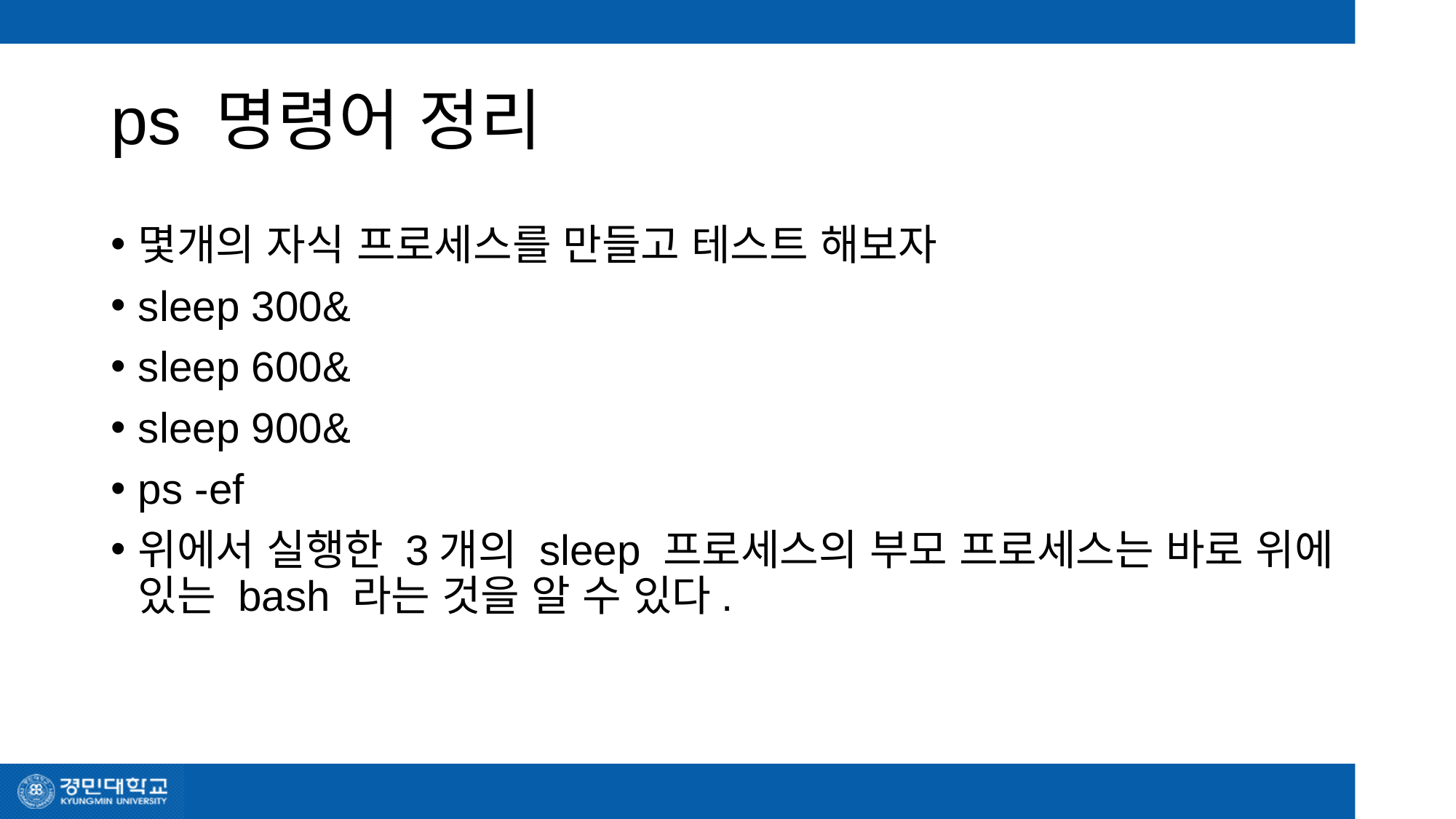

# ps 명령어 정리
몇개의 자식 프로세스를 만들고 테스트 해보자
sleep 300&
sleep 600&
sleep 900&
ps -ef
위에서 실행한 3개의 sleep 프로세스의 부모 프로세스는 바로 위에 있는 bash 라는 것을 알 수 있다.